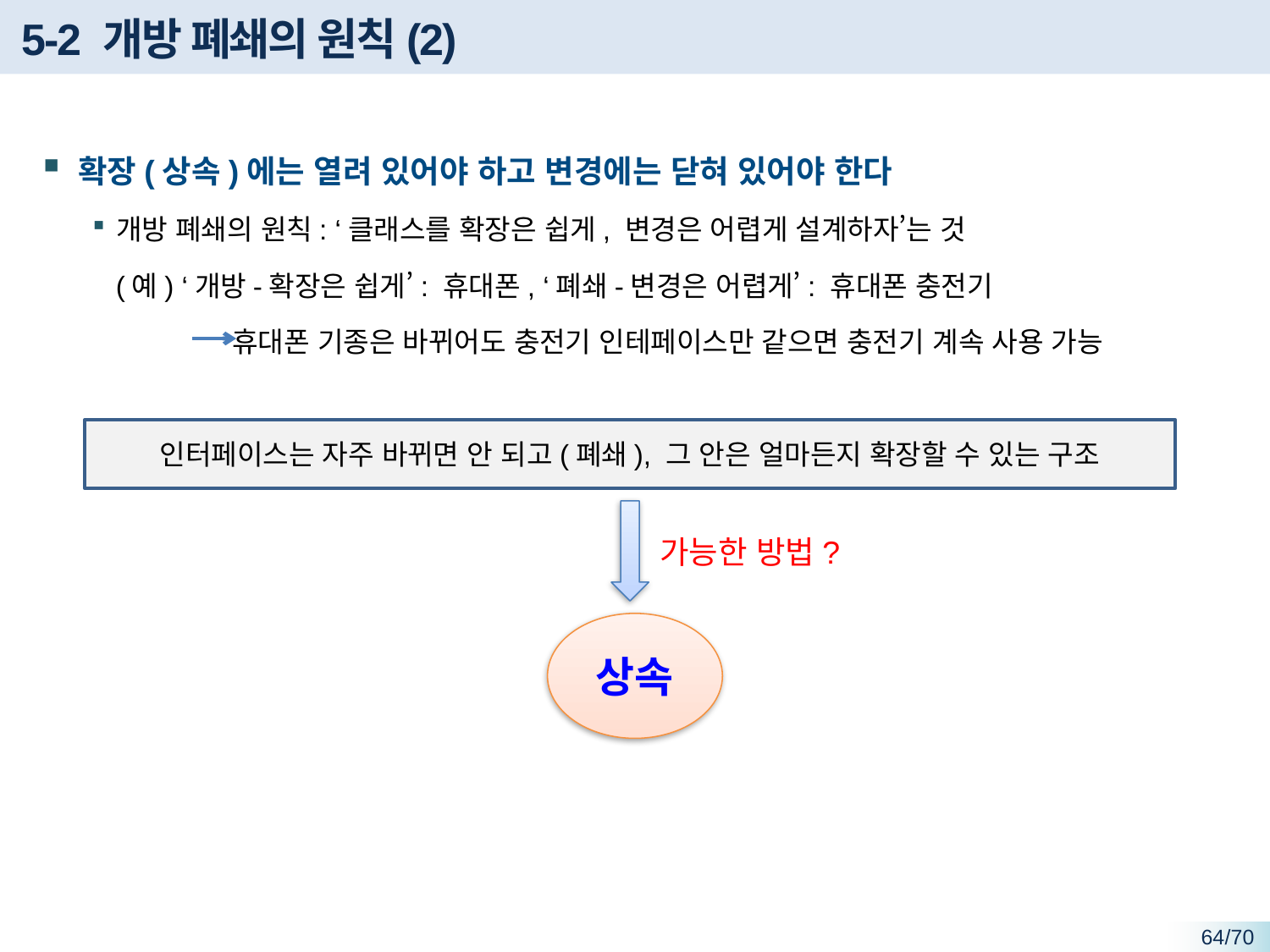

# 5-2 개방 폐쇄의 원칙(2)
확장(상속)에는 열려 있어야 하고 변경에는 닫혀 있어야 한다
개방 폐쇄의 원칙: ‘클래스를 확장은 쉽게, 변경은 어렵게 설계하자’는 것
   (예) ‘개방-확장은 쉽게’: 휴대폰, ‘폐쇄-변경은 어렵게’: 휴대폰 충전기
                 휴대폰 기종은 바뀌어도 충전기 인테페이스만 같으면 충전기 계속 사용 가능
인터페이스는 자주 바뀌면 안 되고(폐쇄), 그 안은 얼마든지 확장할 수 있는 구조

가능한 방법?
상속